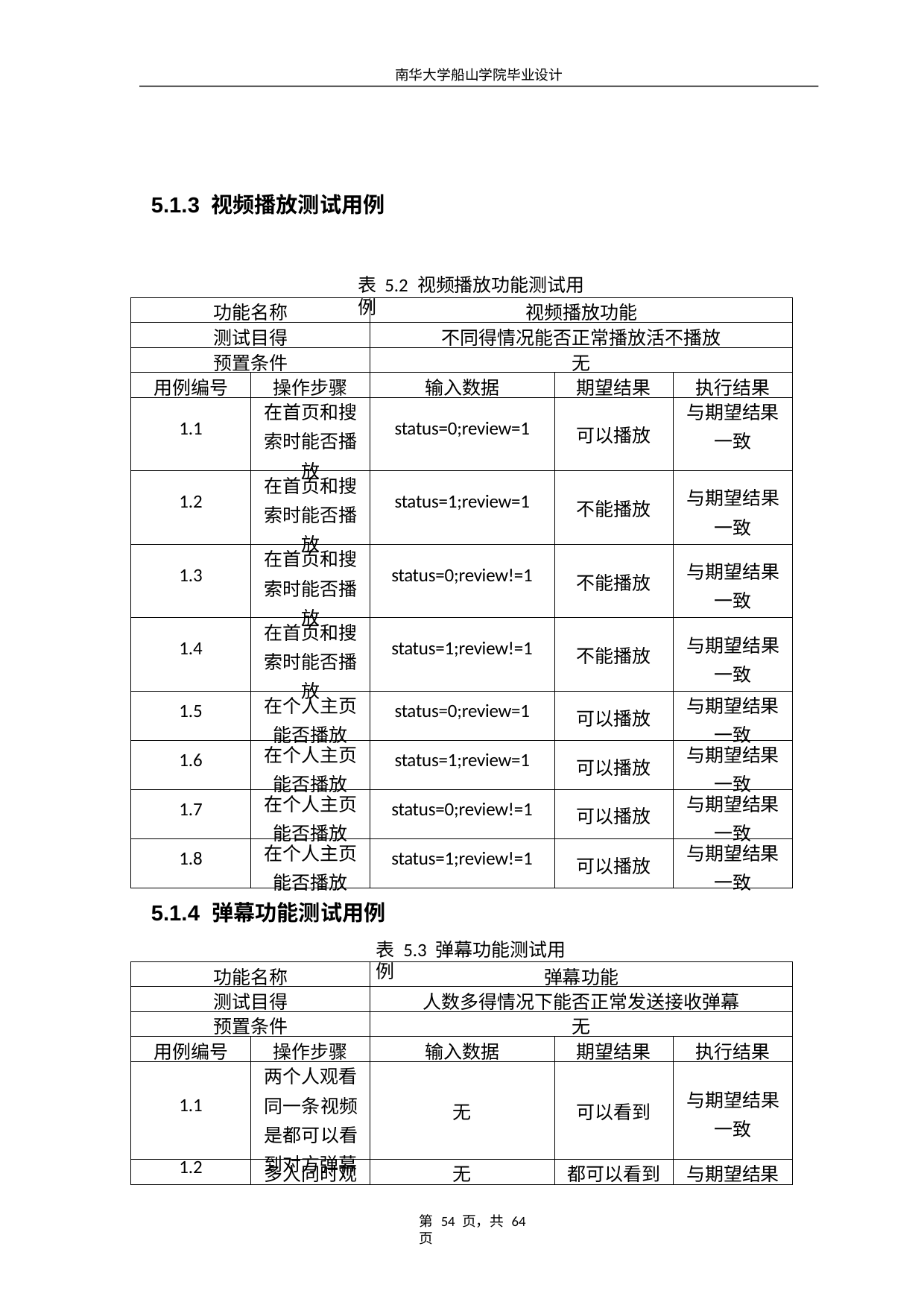

南华大学船山学院毕业设计

5.1.3 视频播放测试用例
表 5.2 视频播放功能测试用例
| 功能名称 |  | 视频播放功能 |  |  |
| --- | --- | --- | --- | --- |
| 测试目得 |  | 不同得情况能否正常播放活不播放 |  |  |
| 预置条件 |  | 无 |  |  |
| 用例编号 | 操作步骤 | 输入数据 | 期望结果 | 执行结果 |
| 1.1 | 在首页和搜 索时能否播 放 | status=0;review=1 | 可以播放 | 与期望结果 一致 |
| 1.2 | 在首页和搜 索时能否播 放 | status=1;review=1 | 不能播放 | 与期望结果 一致 |
| 1.3 | 在首页和搜 索时能否播 放 | status=0;review!=1 | 不能播放 | 与期望结果 一致 |
| 1.4 | 在首页和搜 索时能否播 放 | status=1;review!=1 | 不能播放 | 与期望结果 一致 |
| 1.5 | 在个人主页 能否播放 | status=0;review=1 | 可以播放 | 与期望结果 一致 |
| 1.6 | 在个人主页 能否播放 | status=1;review=1 | 可以播放 | 与期望结果 一致 |
| 1.7 | 在个人主页 能否播放 | status=0;review!=1 | 可以播放 | 与期望结果 一致 |
| 1.8 | 在个人主页 能否播放 | status=1;review!=1 | 可以播放 | 与期望结果 一致 |
5.1.4 弹幕功能测试用例
表 5.3 弹幕功能测试用例
| 功能名称 |  | 弹幕功能 |  |  |
| --- | --- | --- | --- | --- |
| 测试目得 |  | 人数多得情况下能否正常发送接收弹幕 |  |  |
| 预置条件 |  | 无 |  |  |
| 用例编号 | 操作步骤 | 输入数据 | 期望结果 | 执行结果 |
| 1.1 | 两个人观看 同一条视频 是都可以看 到对方弹幕 | 无 | 可以看到 | 与期望结果 一致 |
| 1.2 | 多人同时观 | 无 | 都可以看到 | 与期望结果 |
第 54 页，共 64 页